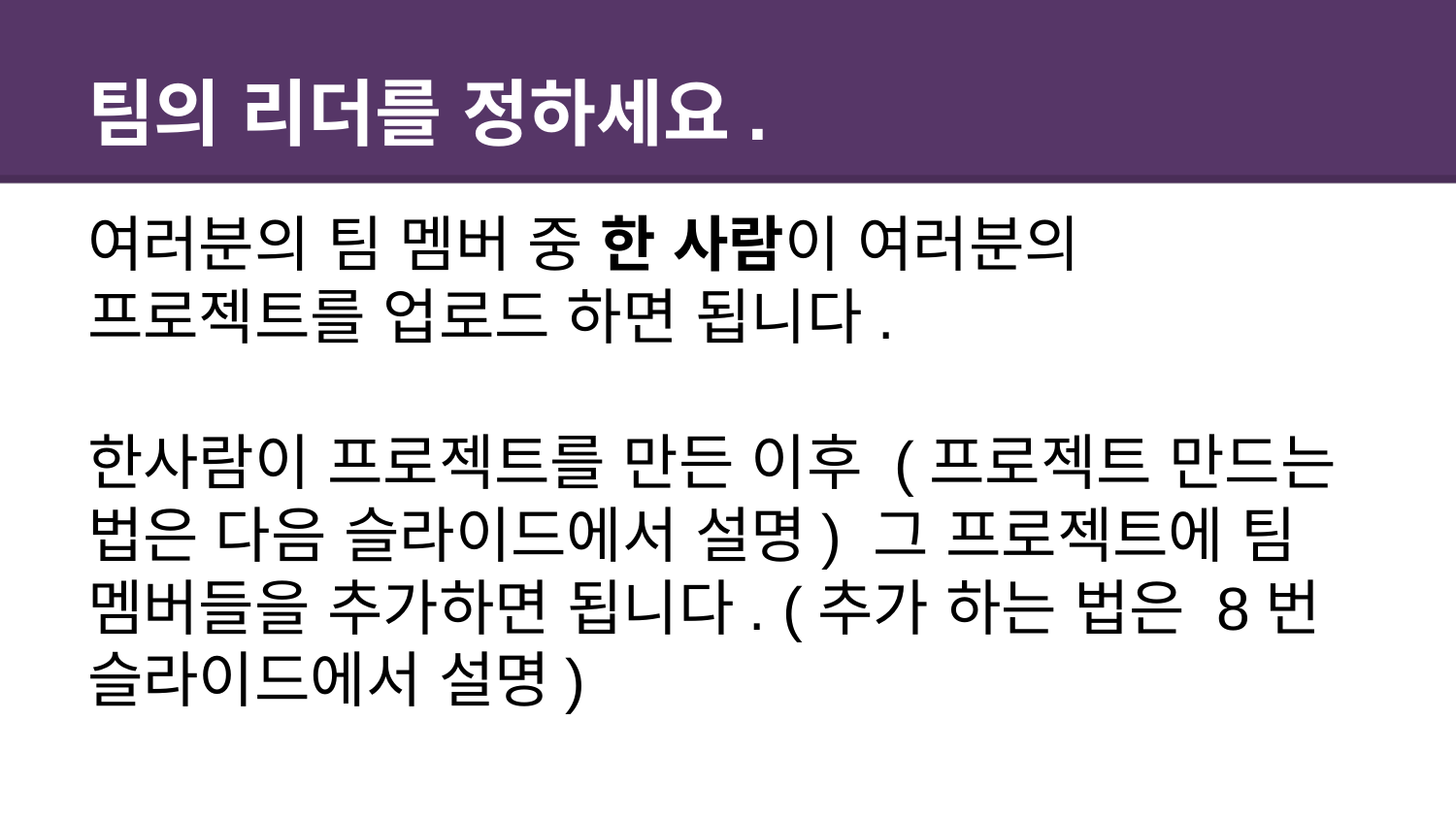

# 팀의 리더를 정하세요.
여러분의 팀 멤버 중 한 사람이 여러분의 프로젝트를 업로드 하면 됩니다.

한사람이 프로젝트를 만든 이후 (프로젝트 만드는 법은 다음 슬라이드에서 설명) 그 프로젝트에 팀 멤버들을 추가하면 됩니다. (추가 하는 법은 8번 슬라이드에서 설명)